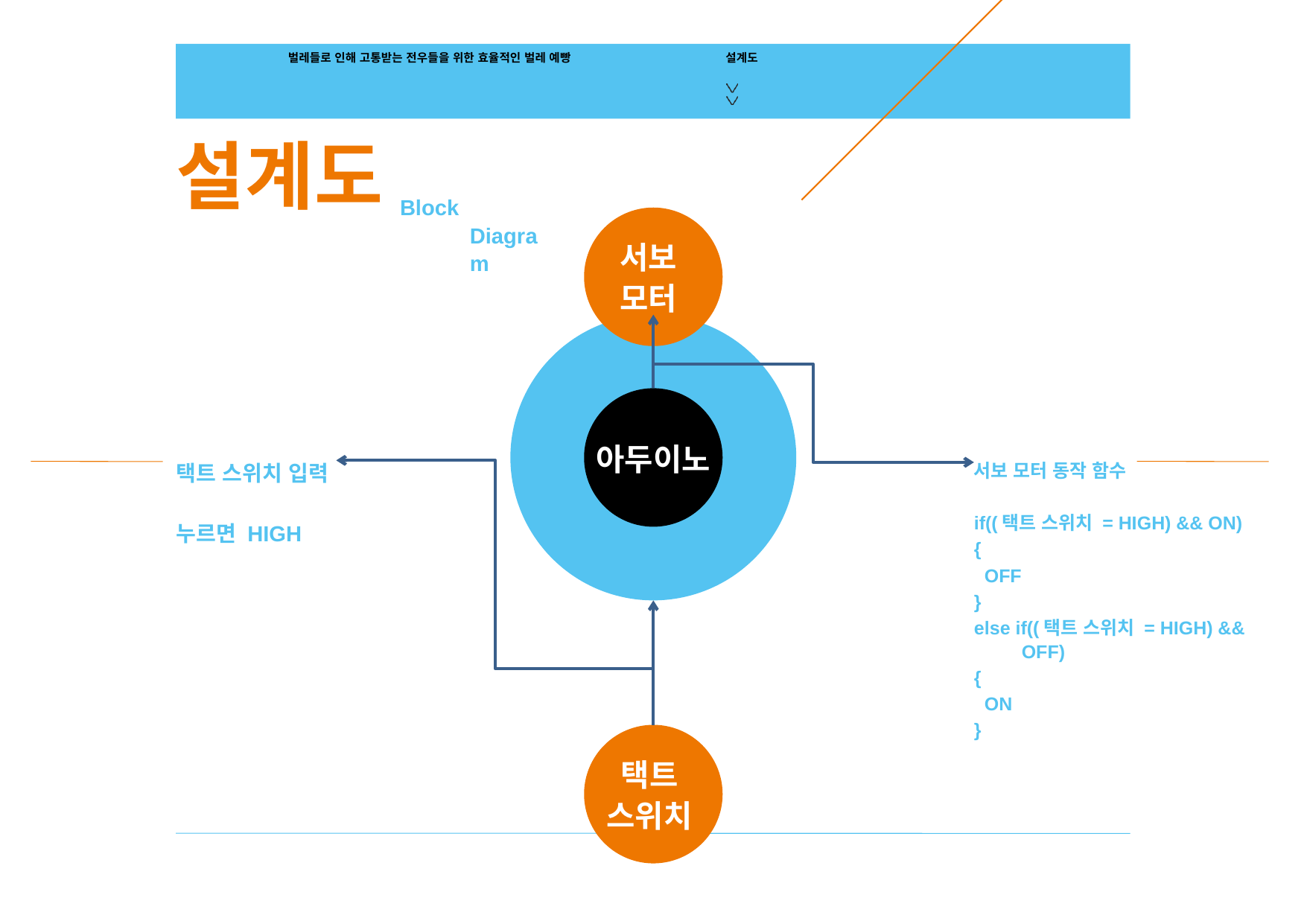

벌레들로 인해 고통받는 전우들을 위한 효율적인 벌레 예빵
설계도
설계도
Block Diagram

서보
모터

아두이노
택트 스위치 입력

누르면 HIGH
서보 모터 동작 함수

if((택트 스위치 = HIGH) && ON)
{
  OFF
}
else if((택트 스위치 = HIGH) && OFF)
{
  ON
}

택트
스위치